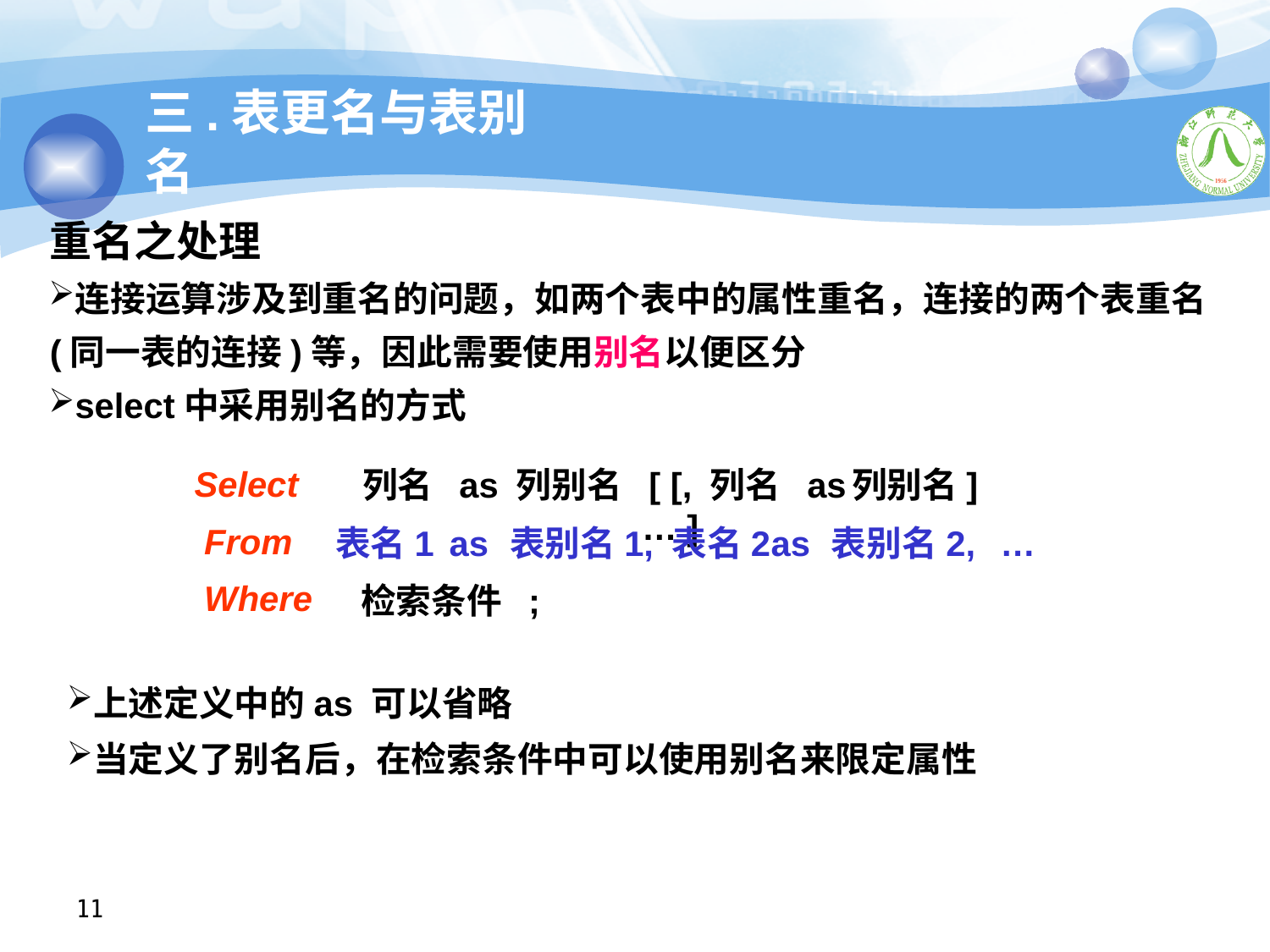

# 三.表更名与表别名
重名之处理
连接运算涉及到重名的问题，如两个表中的属性重名，连接的两个表重名
(同一表的连接)等，因此需要使用别名以便区分
select中采用别名的方式
Select  From  Where
列名 as	列别名 [ [, 列名 as	列别名] … ]
表名1	as	表别名1, 表名2	as	表别名2,	…
 检索条件 ;
上述定义中的as 可以省略
当定义了别名后，在检索条件中可以使用别名来限定属性
11